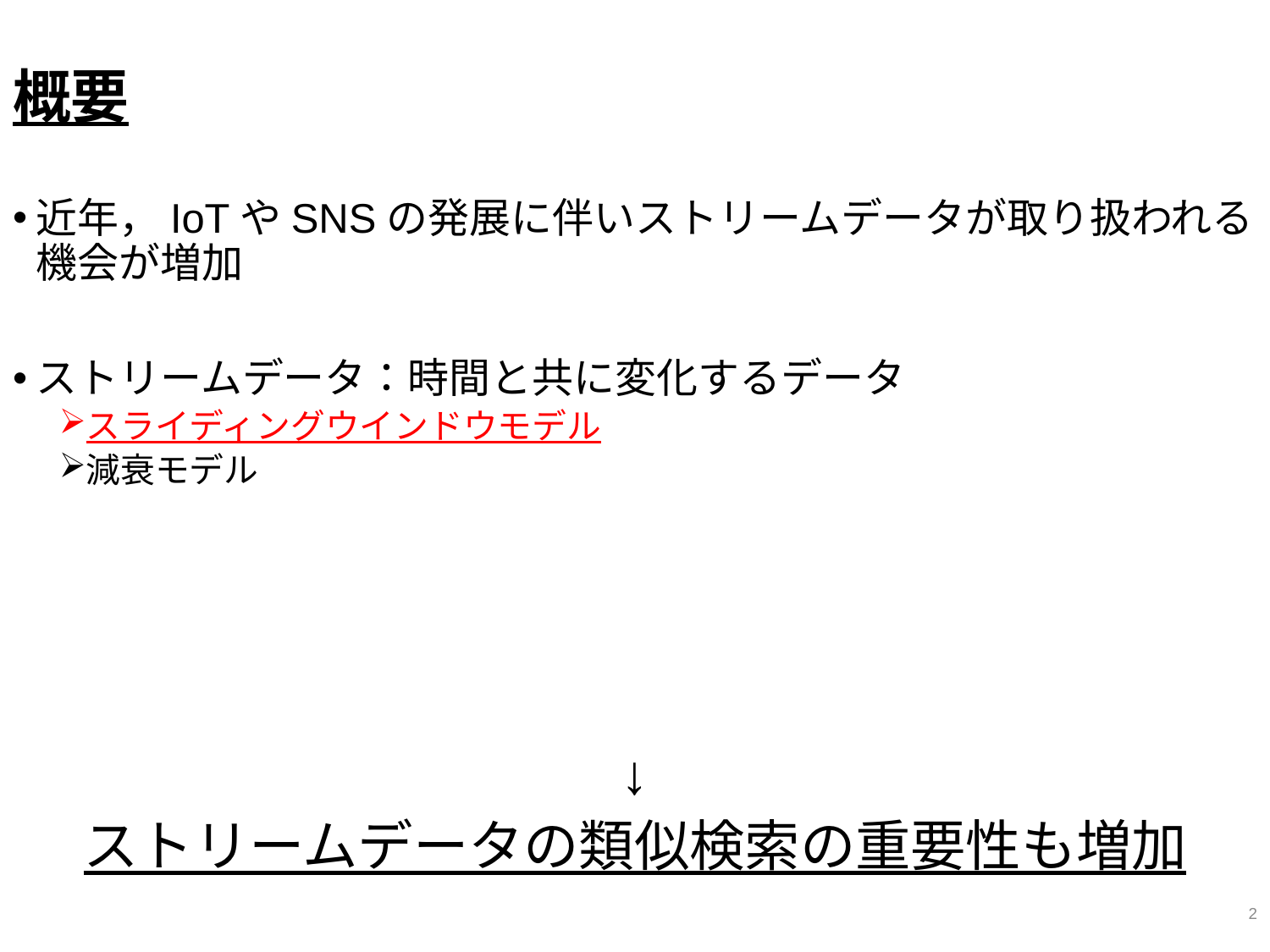

# 概要
近年，IoTやSNSの発展に伴いストリームデータが取り扱われる機会が増加

ストリームデータ：時間と共に変化するデータ
スライディングウインドウモデル
減衰モデル

↓
ストリームデータの類似検索の重要性も増加
2